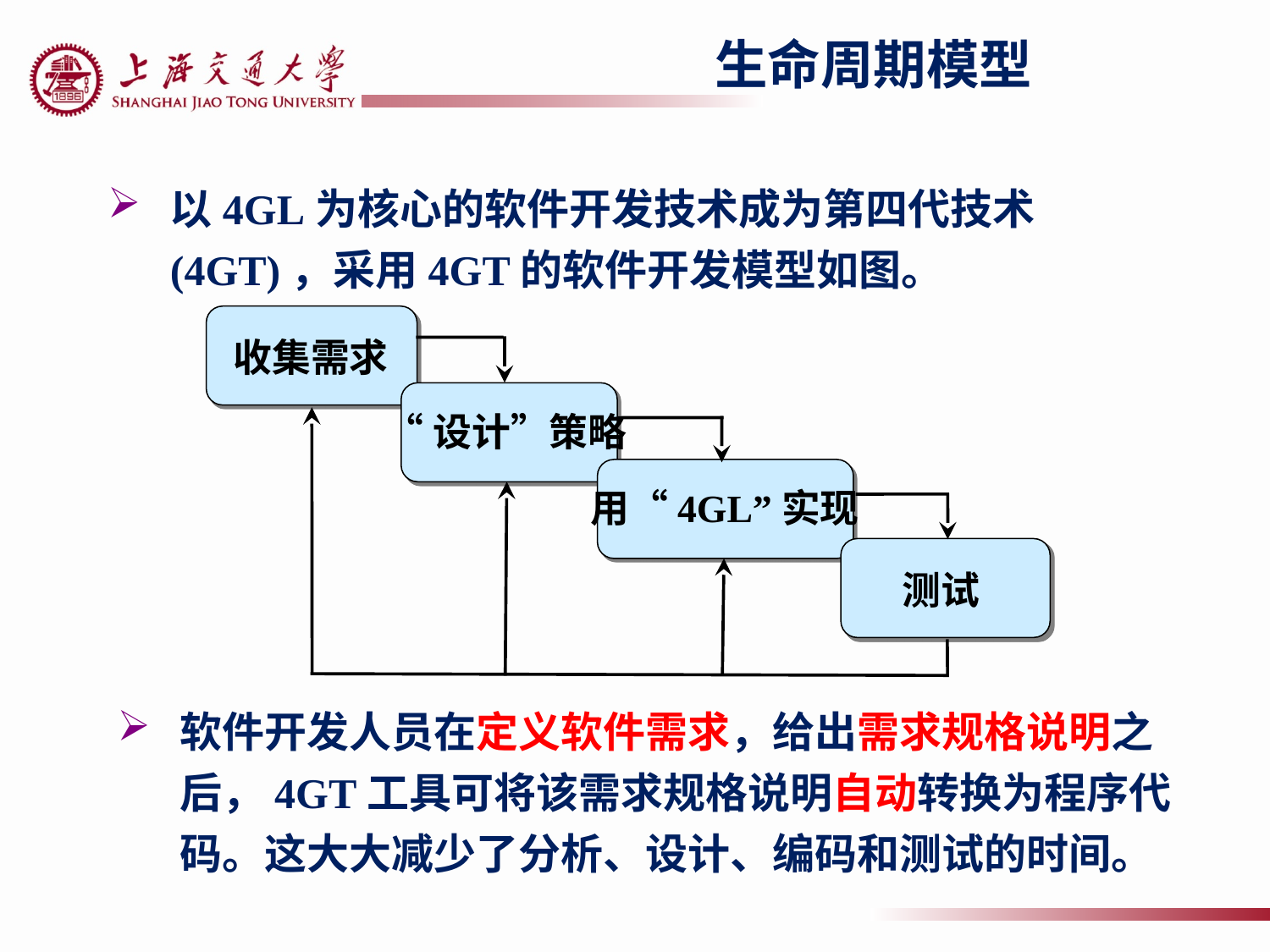

生命周期模型
以4GL为核心的软件开发技术成为第四代技术(4GT)，采用4GT的软件开发模型如图。

收集需求

“设计”策略

用“4GL”实现

测试

软件开发人员在定义软件需求，给出需求规格说明之后，4GT工具可将该需求规格说明自动转换为程序代码。这大大减少了分析、设计、编码和测试的时间。